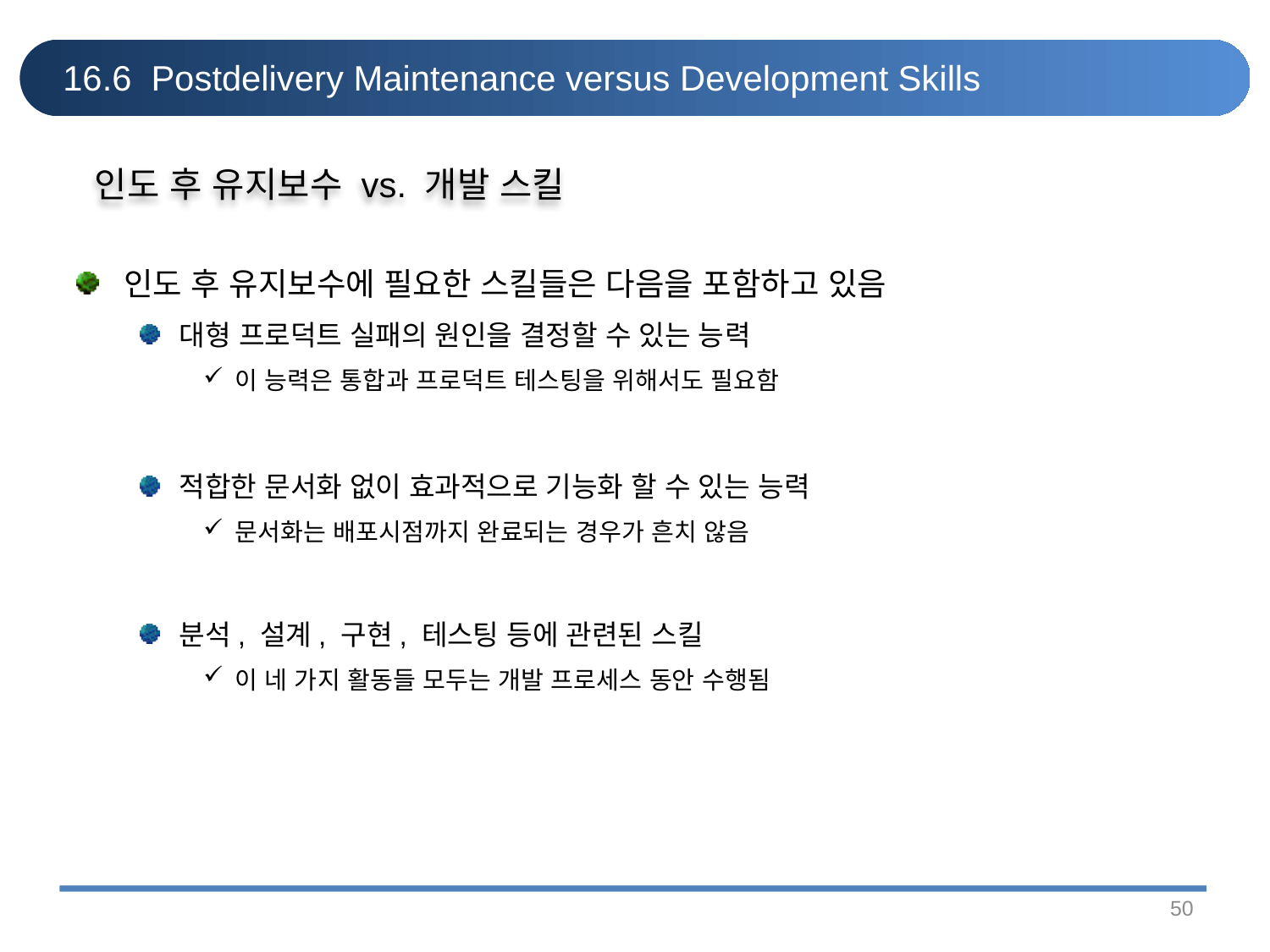

# 16.6  Postdelivery Maintenance versus Development Skills
인도 후 유지보수 vs. 개발 스킬
인도 후 유지보수에 필요한 스킬들은 다음을 포함하고 있음
대형 프로덕트 실패의 원인을 결정할 수 있는 능력
이 능력은 통합과 프로덕트 테스팅을 위해서도 필요함

적합한 문서화 없이 효과적으로 기능화 할 수 있는 능력
문서화는 배포시점까지 완료되는 경우가 흔치 않음

분석, 설계, 구현, 테스팅 등에 관련된 스킬
이 네 가지 활동들 모두는 개발 프로세스 동안 수행됨

50